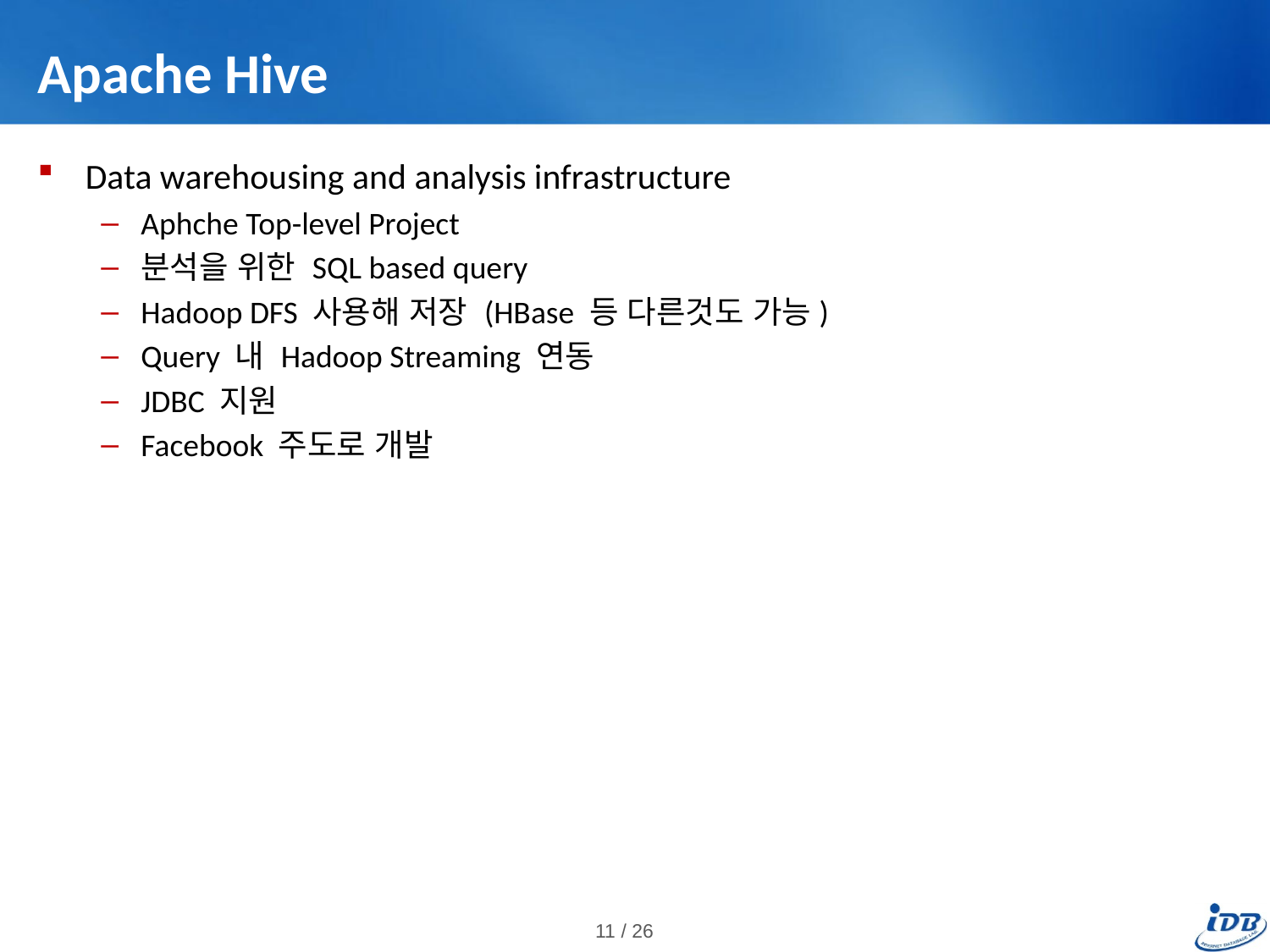

# Apache Hive
Data warehousing and analysis infrastructure
Aphche Top-level Project
분석을 위한 SQL based query
Hadoop DFS 사용해 저장 (HBase 등 다른것도 가능)
Query 내 Hadoop Streaming 연동
JDBC 지원
Facebook 주도로 개발